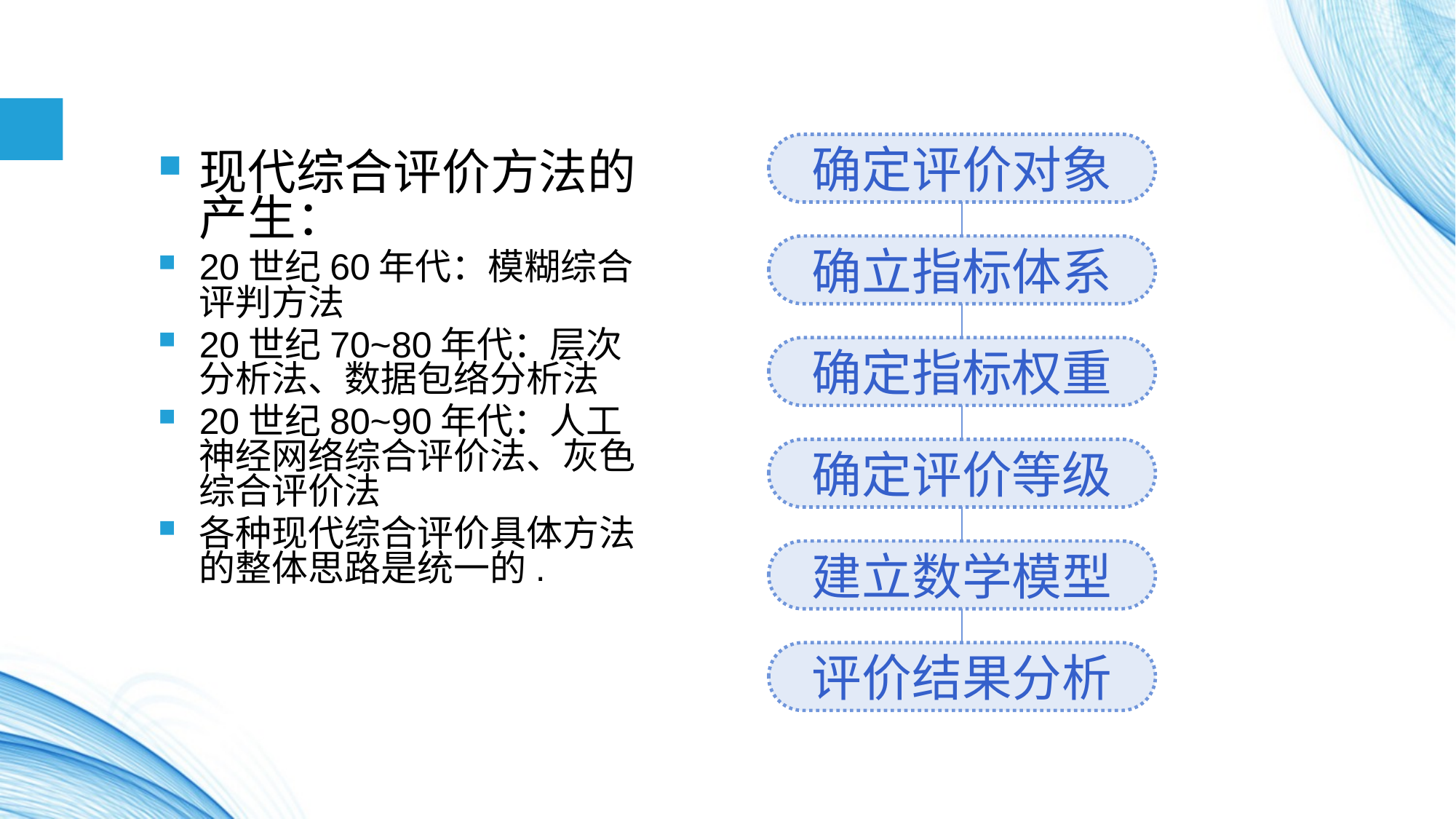

确定评价对象
确立指标体系
确定指标权重
确定评价等级
建立数学模型
评价结果分析
现代综合评价方法的产生：
20世纪60年代：模糊综合评判方法
20世纪70~80年代：层次分析法、数据包络分析法
20世纪80~90年代：人工神经网络综合评价法、灰色综合评价法
各种现代综合评价具体方法的整体思路是统一的.